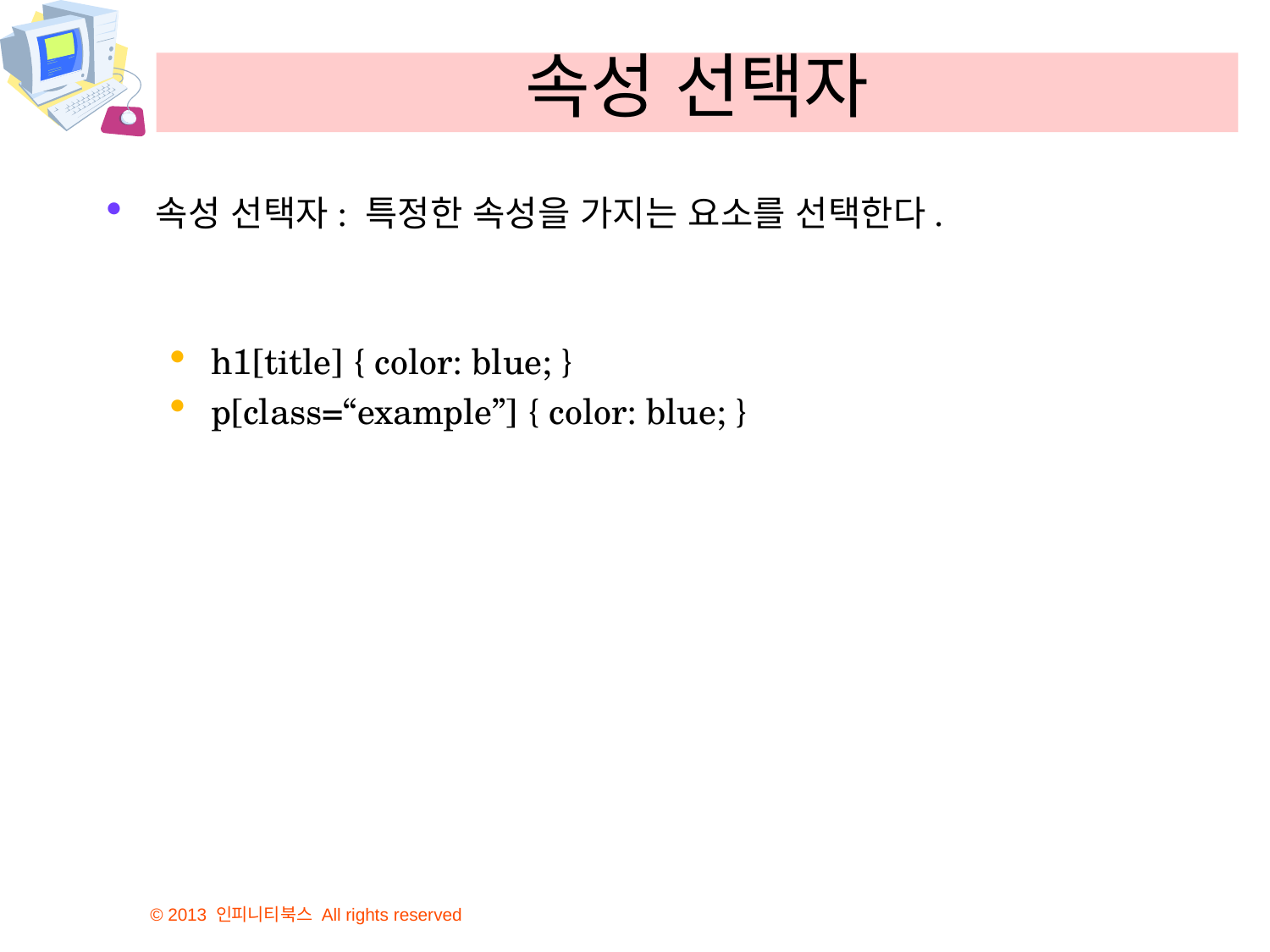

# 속성 선택자
속성 선택자: 특정한 속성을 가지는 요소를 선택한다.

h1[title] { color: blue; }
p[class=“example”] { color: blue; }